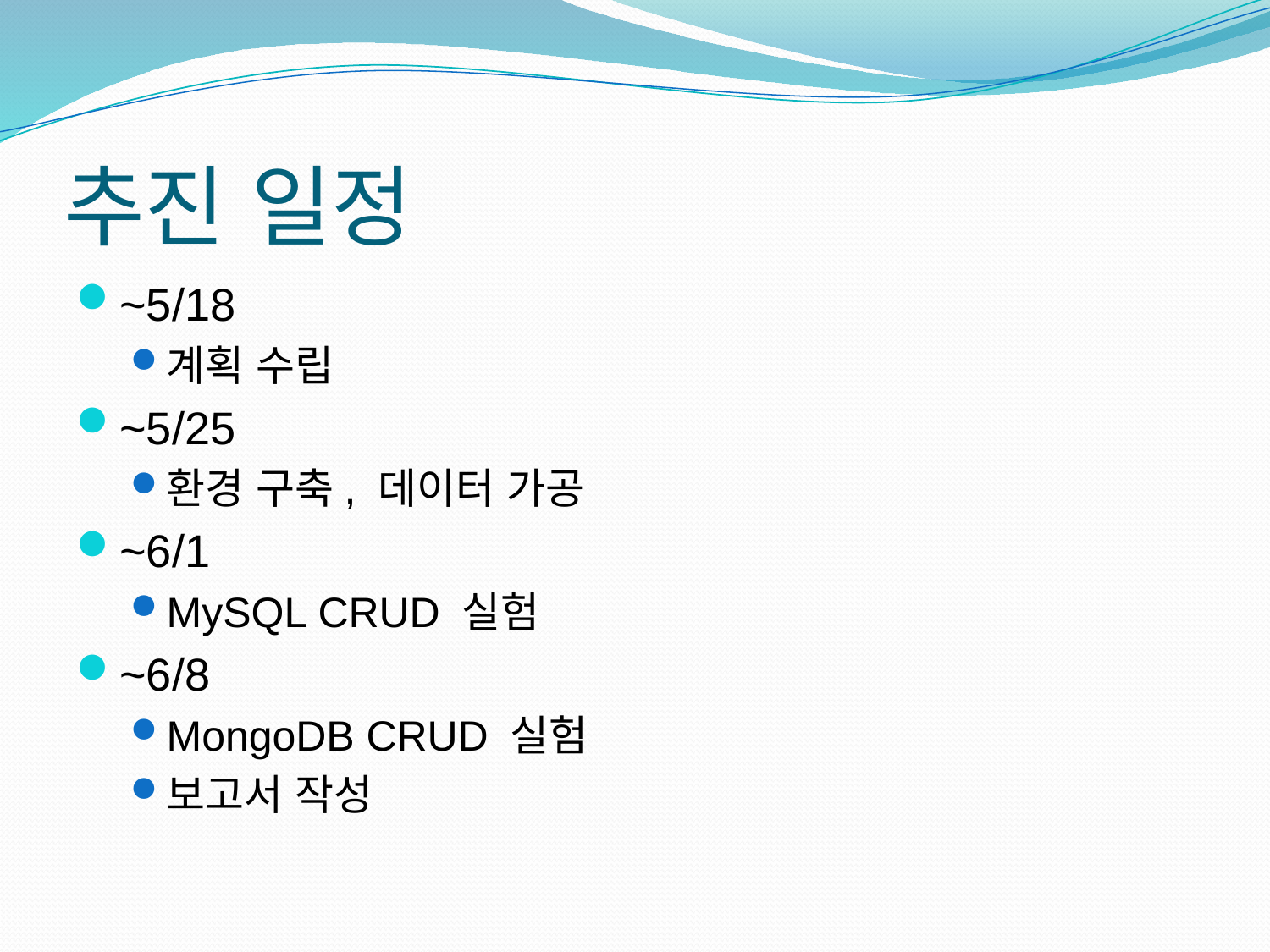

# 추진 일정
~5/18
계획 수립
~5/25
환경 구축, 데이터 가공
~6/1
MySQL CRUD 실험
~6/8
MongoDB CRUD 실험
보고서 작성